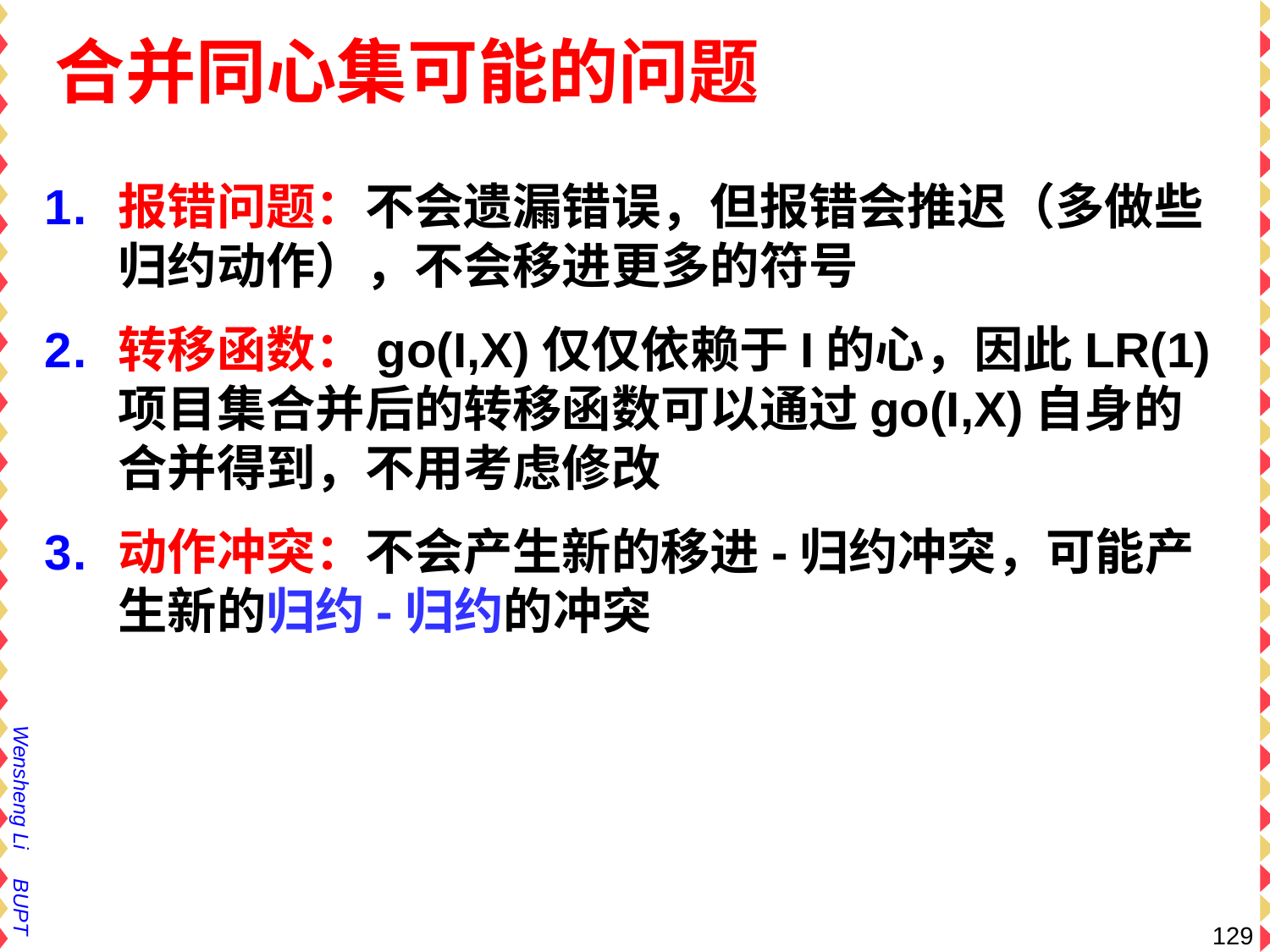

合并同心集可能的问题
报错问题：不会遗漏错误，但报错会推迟（多做些归约动作），不会移进更多的符号
转移函数：go(I,X)仅仅依赖于I的心，因此LR(1)项目集合并后的转移函数可以通过go(I,X)自身的合并得到，不用考虑修改
动作冲突：不会产生新的移进-归约冲突，可能产生新的归约-归约的冲突
129